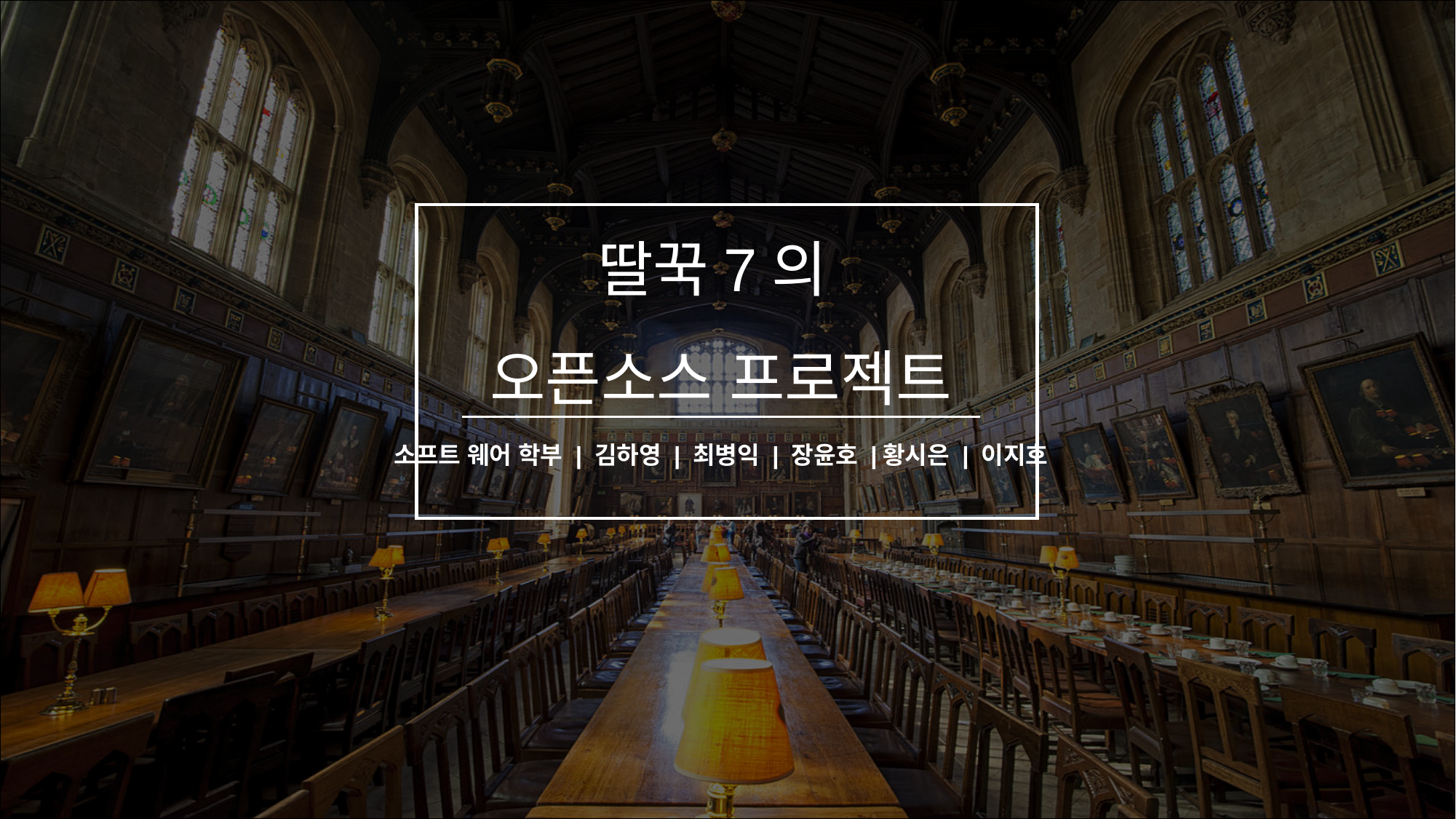

딸꾹7의
오픈소스 프로젝트

소프트 웨어 학부 | 김하영 | 최병익 | 장윤호 |황시은 | 이지호